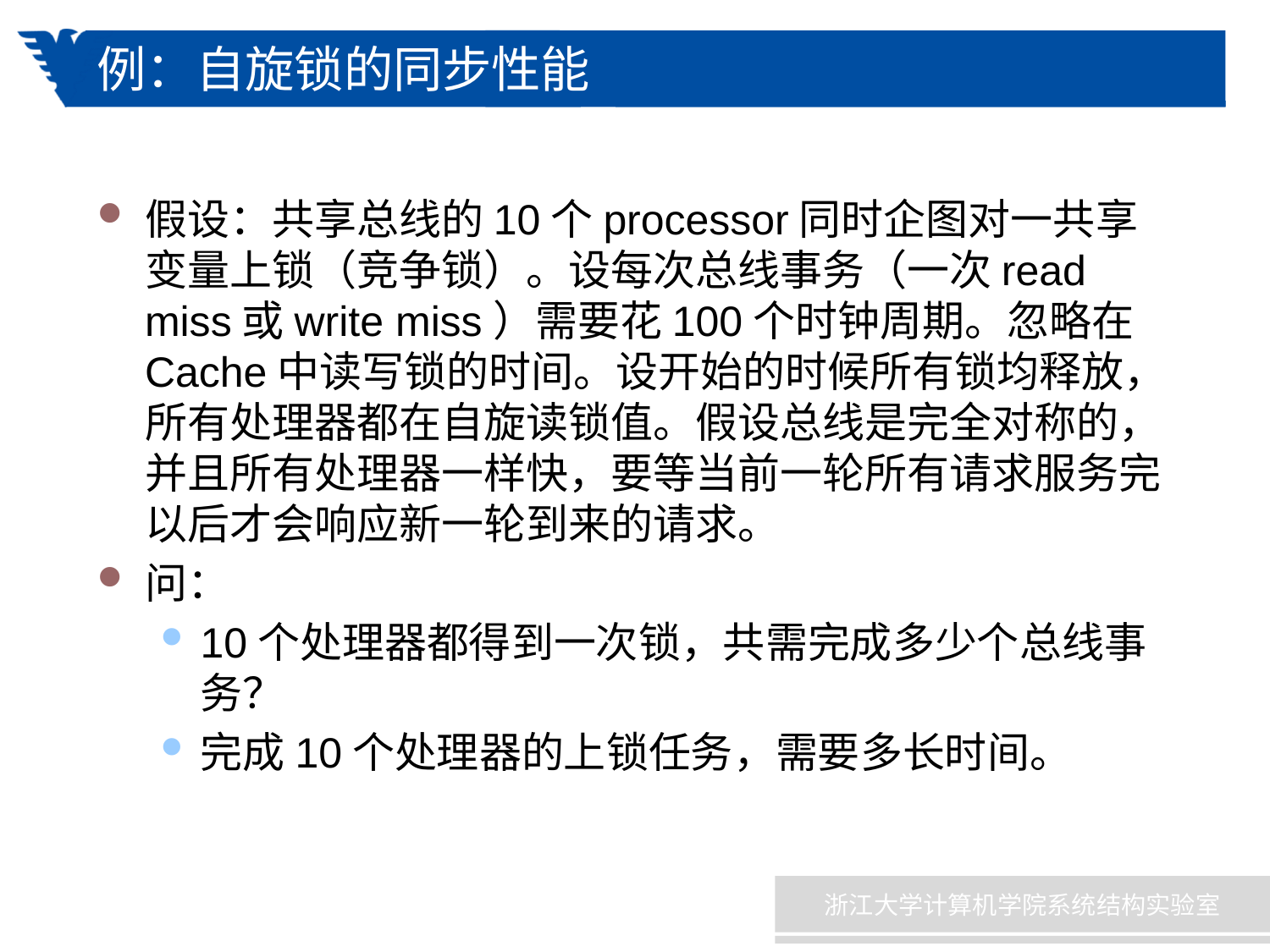

# 例：自旋锁的同步性能
假设：共享总线的10个processor同时企图对一共享变量上锁（竞争锁）。设每次总线事务（一次read miss或write miss）需要花100个时钟周期。忽略在Cache中读写锁的时间。设开始的时候所有锁均释放，所有处理器都在自旋读锁值。假设总线是完全对称的，并且所有处理器一样快，要等当前一轮所有请求服务完以后才会响应新一轮到来的请求。
问：
10个处理器都得到一次锁，共需完成多少个总线事务？
完成10个处理器的上锁任务，需要多长时间。